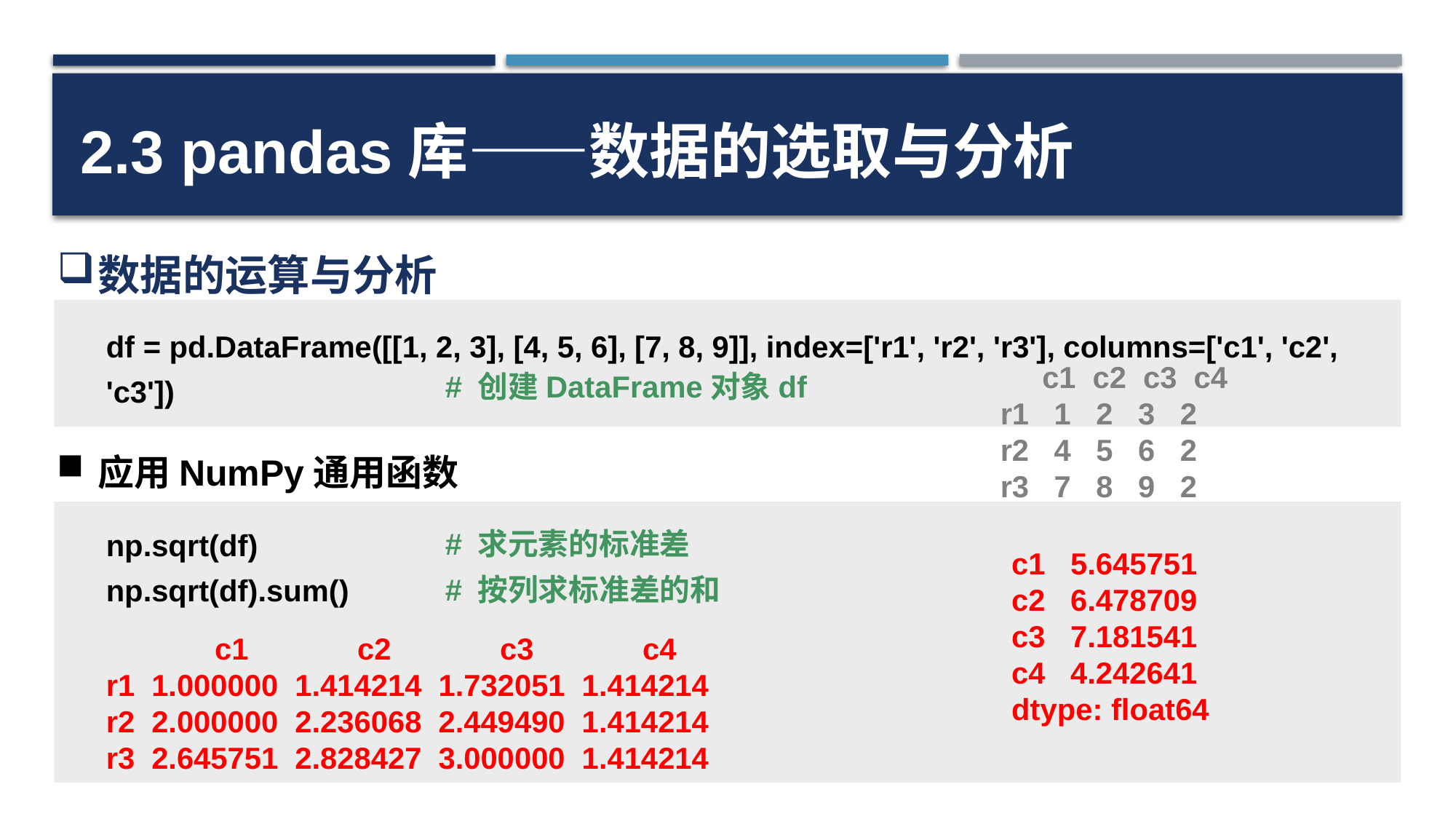

2.3 pandas库——数据的选取与分析
数据的运算与分析

df = pd.DataFrame([[1, 2, 3], [4, 5, 6], [7, 8, 9]], index=['r1', 'r2', 'r3'], columns=['c1', 'c2', 'c3'])
# 创建DataFrame对象df
     c1  c2  c3  c4
r1   1   2   3   2
r2   4   5   6   2
r3   7   8   9   2
应用NumPy通用函数

# 求元素的标准差
# 按列求标准差的和
np.sqrt(df)
np.sqrt(df).sum()
c1   5.645751
c2   6.478709
c3   7.181541
c4   4.242641
dtype: float64
             c1             c2             c3             c4
r1  1.000000  1.414214  1.732051  1.414214
r2  2.000000  2.236068  2.449490  1.414214
r3  2.645751  2.828427  3.000000  1.414214
42